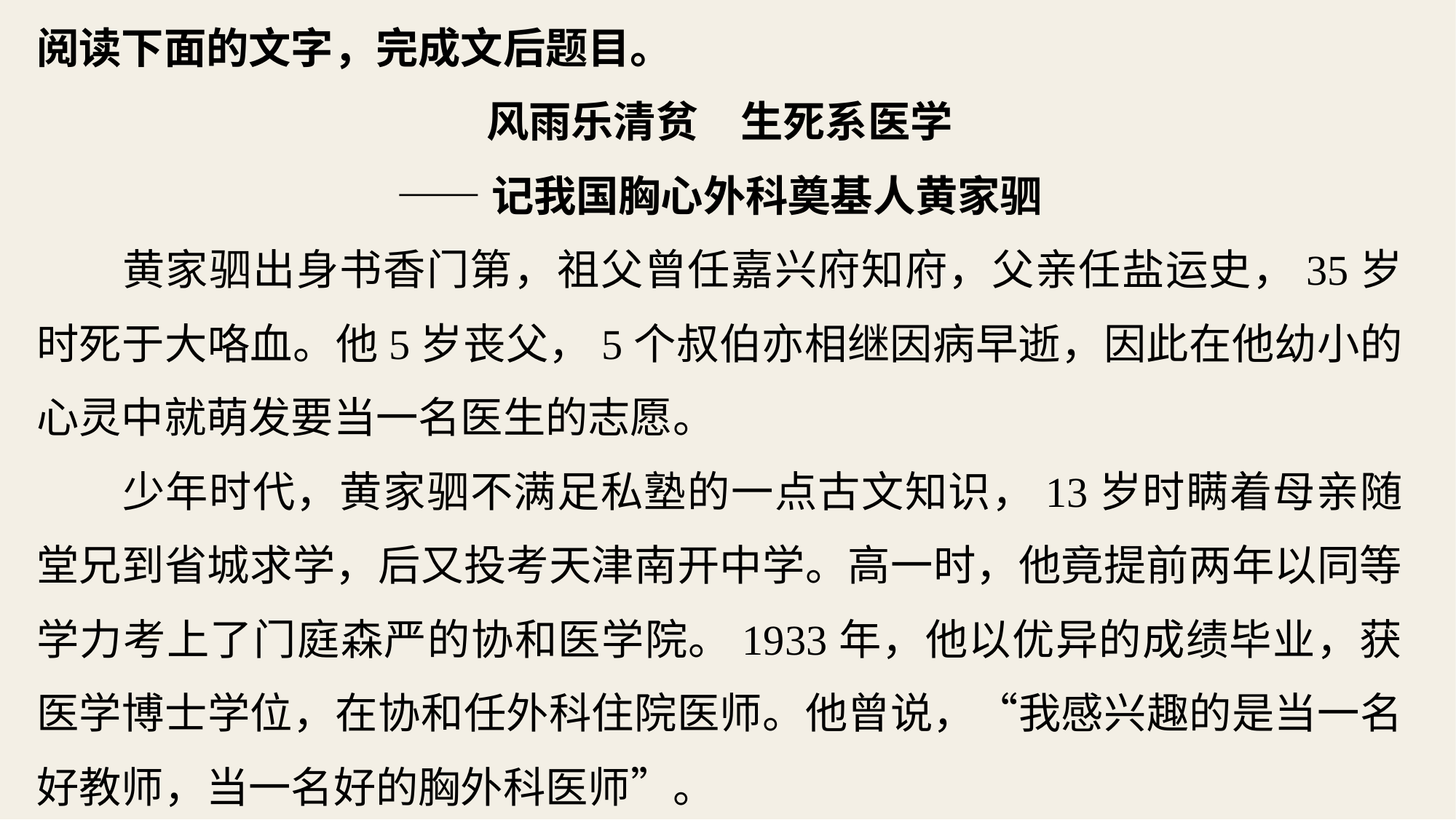

阅读下面的文字，完成文后题目。
风雨乐清贫　生死系医学
——记我国胸心外科奠基人黄家驷
黄家驷出身书香门第，祖父曾任嘉兴府知府，父亲任盐运史，35岁时死于大咯血。他5岁丧父，5个叔伯亦相继因病早逝，因此在他幼小的心灵中就萌发要当一名医生的志愿。
少年时代，黄家驷不满足私塾的一点古文知识，13岁时瞒着母亲随堂兄到省城求学，后又投考天津南开中学。高一时，他竟提前两年以同等学力考上了门庭森严的协和医学院。1933年，他以优异的成绩毕业，获医学博士学位，在协和任外科住院医师。他曾说，“我感兴趣的是当一名好教师，当一名好的胸外科医师”。